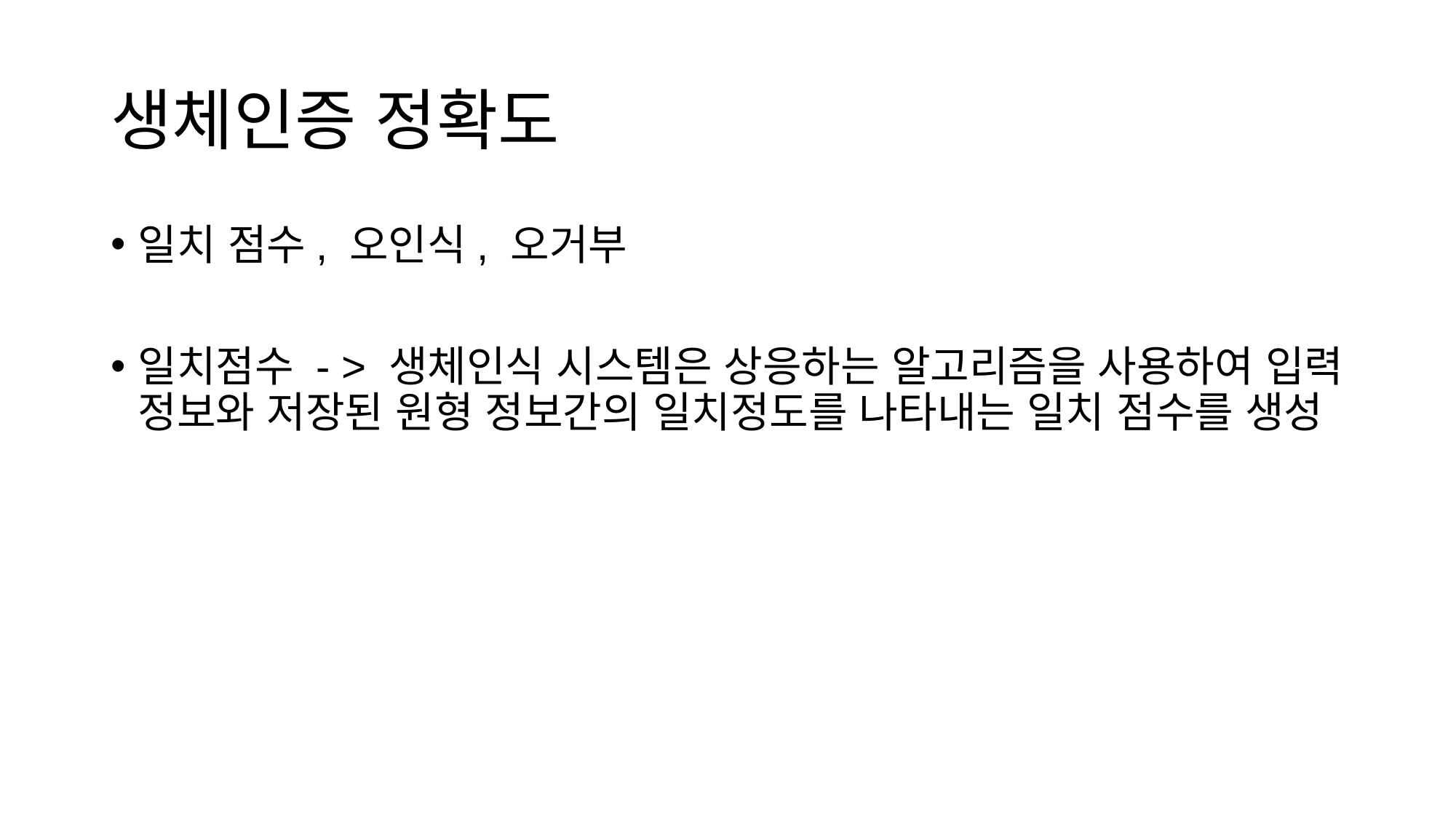

# 생체인증 정확도
일치 점수, 오인식, 오거부

일치점수 - > 생체인식 시스템은 상응하는 알고리즘을 사용하여 입력 정보와 저장된 원형 정보간의 일치정도를 나타내는 일치 점수를 생성